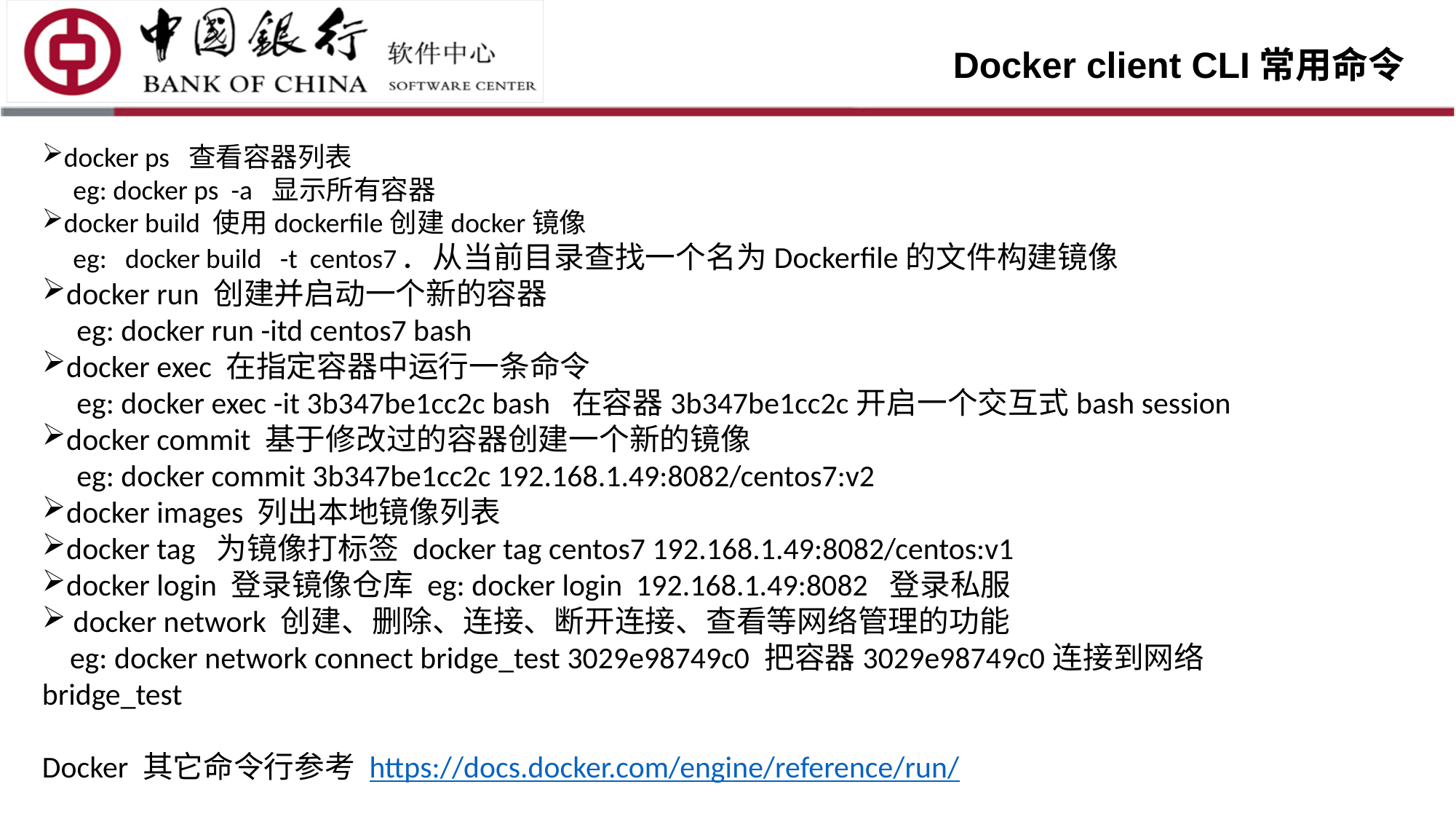

Docker client CLI常用命令
docker ps  查看容器列表
     eg: docker ps  -a  显示所有容器
docker build 使用dockerfile创建docker镜像
     eg:   docker build   -t  centos7 .  从当前目录查找一个名为Dockerfile的文件构建镜像
docker run 创建并启动一个新的容器
     eg: docker run -itd centos7 bash
docker exec 在指定容器中运行一条命令
     eg: docker exec -it 3b347be1cc2c bash  在容器3b347be1cc2c开启一个交互式bash session
docker commit 基于修改过的容器创建一个新的镜像
     eg: docker commit 3b347be1cc2c 192.168.1.49:8082/centos7:v2
docker images 列出本地镜像列表
docker tag  为镜像打标签 docker tag centos7 192.168.1.49:8082/centos:v1
docker login 登录镜像仓库 eg: docker login  192.168.1.49:8082  登录私服
 docker network 创建、删除、连接、断开连接、查看等网络管理的功能
    eg: docker network connect bridge_test 3029e98749c0 把容器3029e98749c0连接到网络bridge_test

Docker 其它命令行参考 https://docs.docker.com/engine/reference/run/